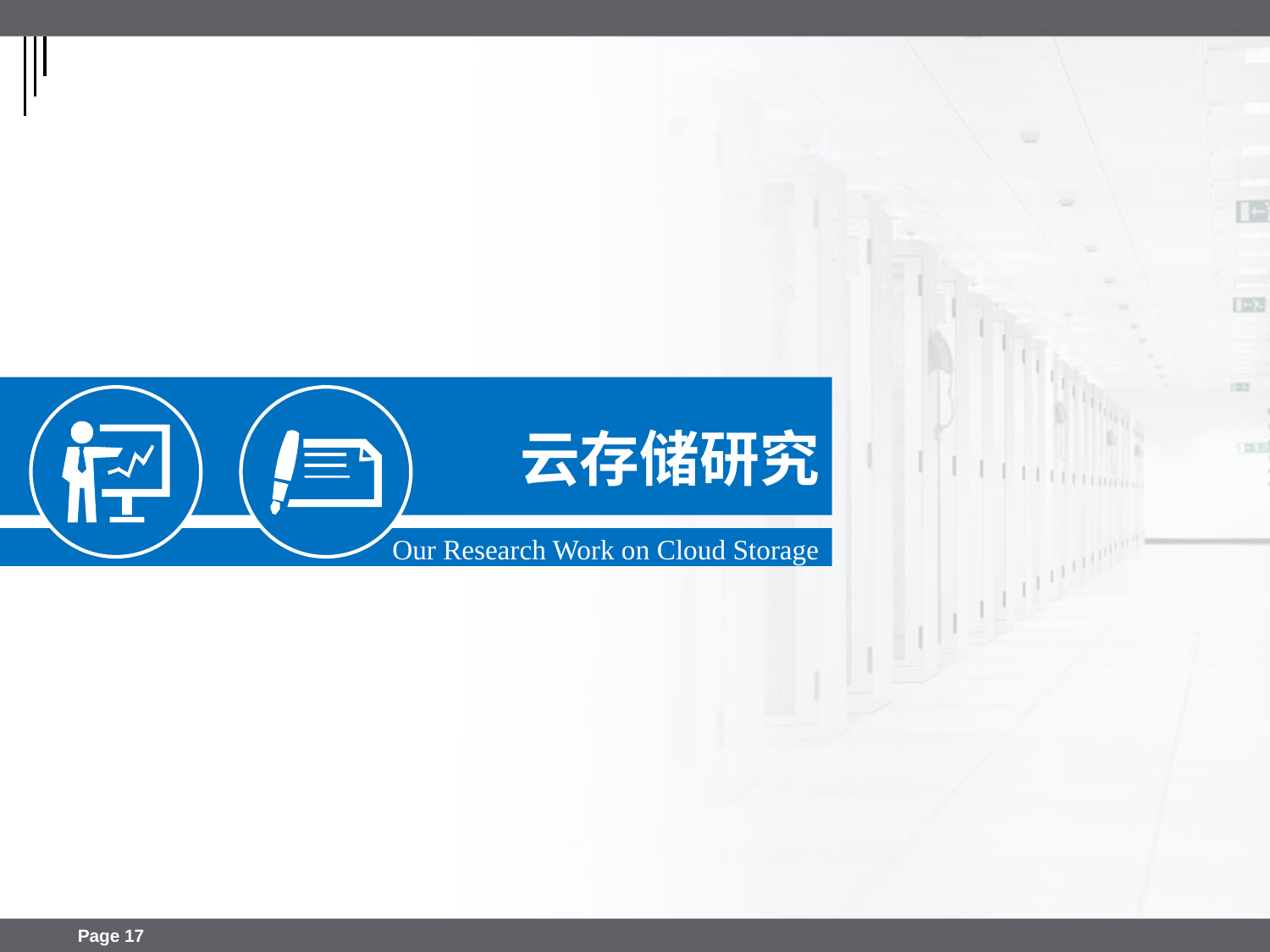

云存储研究
Our Research Work on Cloud Storage

Page 17